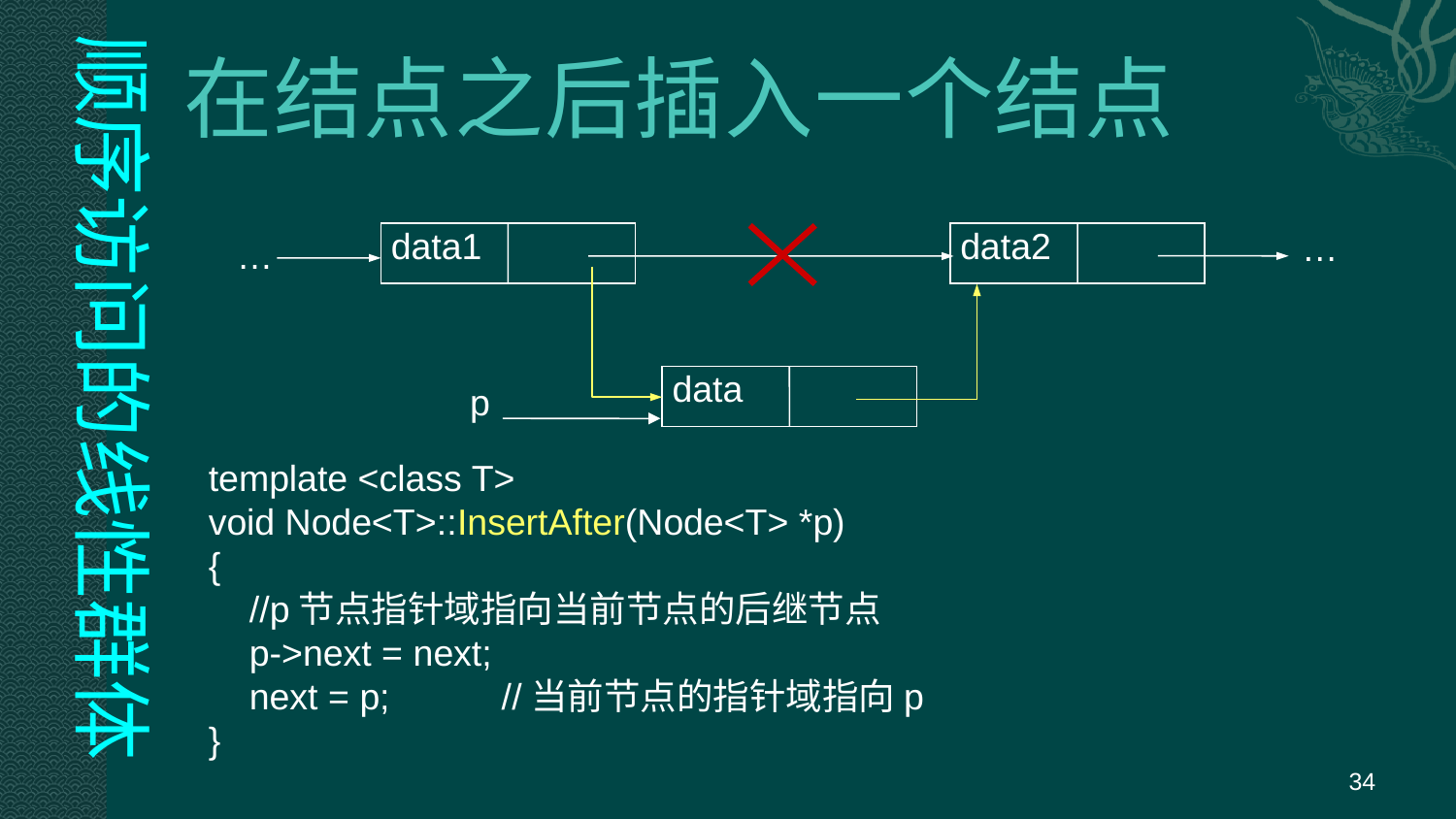

顺序访问的线性群体
# 在结点之后插入一个结点
…
 data1

 data2

…

 data

   p

template <class T>
void Node<T>::InsertAfter(Node<T> *p)
{
    //p节点指针域指向当前节点的后继节点
    p->next = next;
    next = p;           //当前节点的指针域指向p
}
34